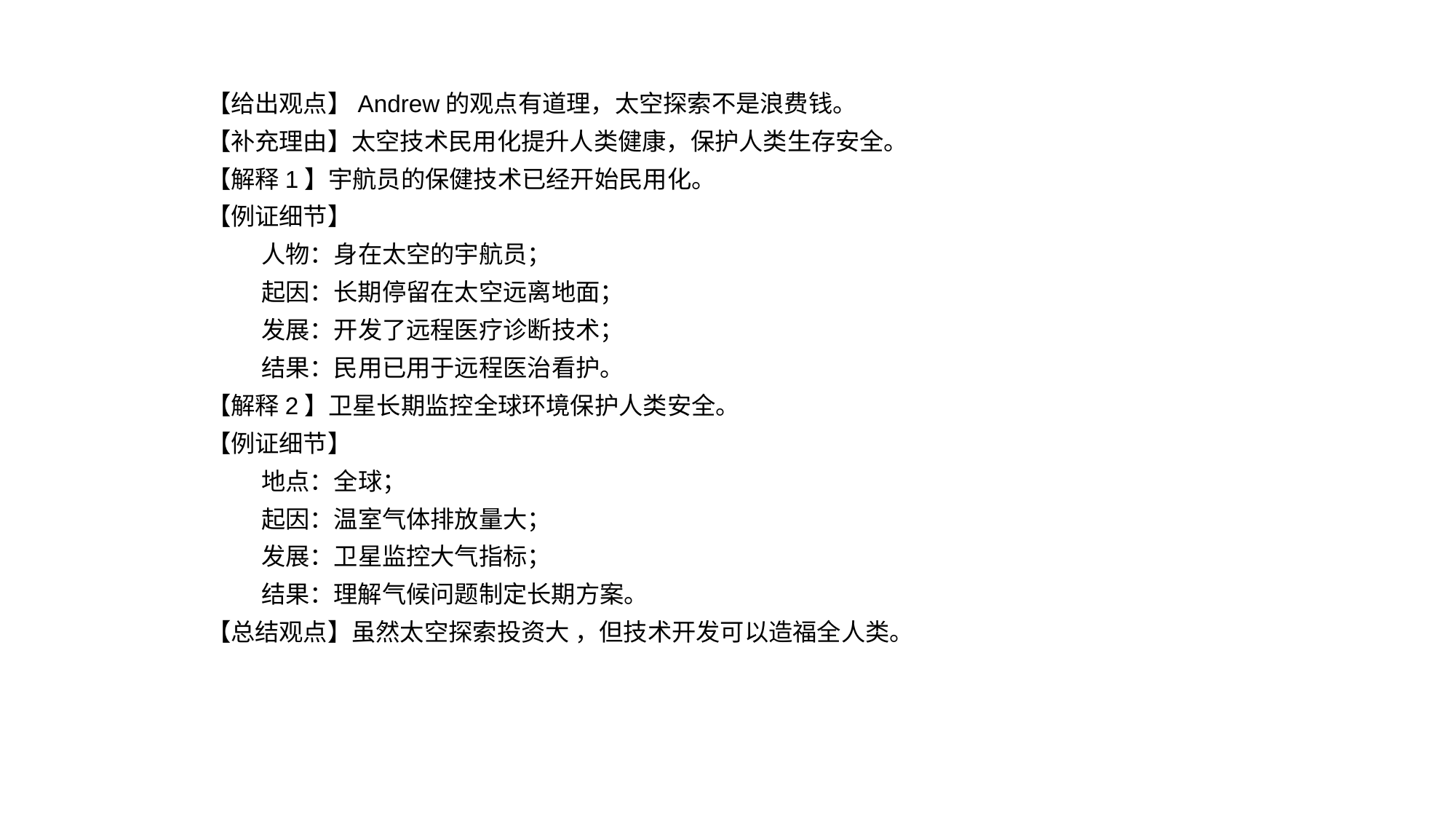

【给出观点】Andrew的观点有道理，太空探索不是浪费钱。
【补充理由】太空技术民用化提升人类健康，保护人类生存安全。
【解释1】宇航员的保健技术已经开始民用化。
【例证细节】
人物：身在太空的宇航员；
起因：长期停留在太空远离地面；
发展：开发了远程医疗诊断技术；
结果：民用已用于远程医治看护。
【解释2】卫星长期监控全球环境保护人类安全。
【例证细节】
地点：全球；
起因：温室气体排放量大；
发展：卫星监控大气指标；
结果：理解气候问题制定长期方案。
【总结观点】虽然太空探索投资大 ，但技术开发可以造福全人类。